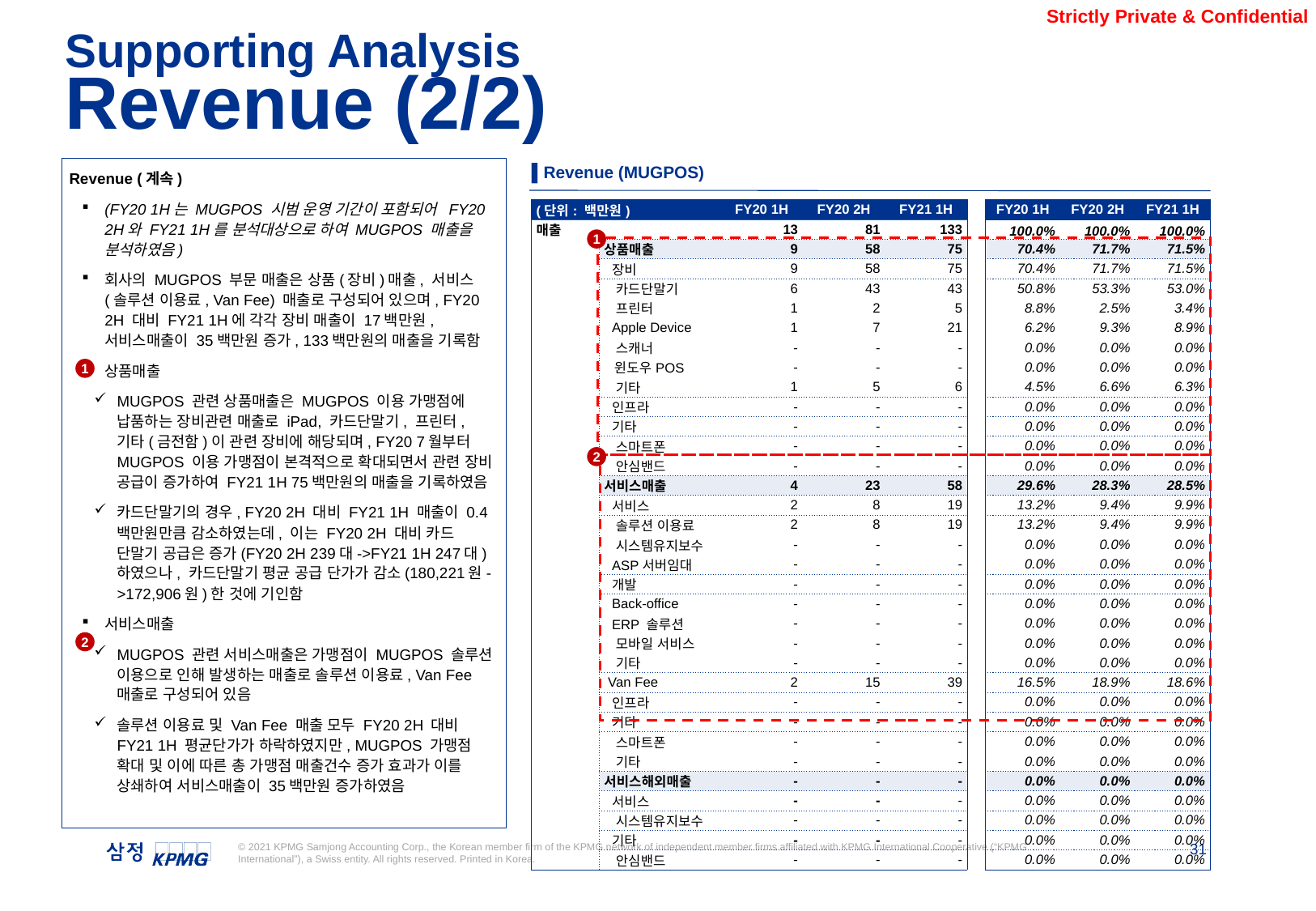

Supporting Analysis
Revenue (2/2)
▌Revenue (MUGPOS)

Revenue (계속)
(FY20 1H는 MUGPOS 시범 운영 기간이 포함되어  FY20 2H와 FY21 1H를 분석대상으로 하여 MUGPOS 매출을 분석하였음)
회사의 MUGPOS 부문 매출은 상품(장비)매출, 서비스(솔루션 이용료, Van Fee) 매출로 구성되어 있으며, FY20 2H 대비 FY21 1H에 각각 장비 매출이 17백만원, 서비스매출이 35백만원 증가, 133백만원의 매출을 기록함
상품매출
MUGPOS 관련 상품매출은 MUGPOS 이용 가맹점에 납품하는 장비관련 매출로 iPad, 카드단말기, 프린터, 기타(금전함)이 관련 장비에 해당되며, FY20 7월부터 MUGPOS 이용 가맹점이 본격적으로 확대되면서 관련 장비 공급이 증가하여 FY21 1H 75백만원의 매출을 기록하였음
카드단말기의 경우, FY20 2H 대비 FY21 1H 매출이 0.4백만원만큼 감소하였는데, 이는 FY20 2H 대비 카드 단말기 공급은 증가(FY20 2H 239대->FY21 1H 247대) 하였으나, 카드단말기 평균 공급 단가가 감소(180,221원->172,906원)한 것에 기인함
서비스매출
MUGPOS 관련 서비스매출은 가맹점이 MUGPOS 솔루션 이용으로 인해 발생하는 매출로 솔루션 이용료, Van Fee 매출로 구성되어 있음
솔루션 이용료 및 Van Fee 매출 모두 FY20 2H 대비 FY21 1H 평균단가가 하락하였지만, MUGPOS 가맹점 확대 및 이에 따른 총 가맹점 매출건수 증가 효과가 이를 상쇄하여 서비스매출이 35백만원 증가하였음

| (단위: 백만원) |  | FY20 1H | FY20 2H | FY21 1H |  | FY20 1H | FY20 2H | FY21 1H |
| --- | --- | --- | --- | --- | --- | --- | --- | --- |
| 매출 |  | 13 | 81 | 133 |  | 100.0% | 100.0% | 100.0% |
|  | 상품매출 | 9 | 58 | 75 |  | 70.4% | 71.7% | 71.5% |
|  | 장비 | 9 | 58 | 75 |  | 70.4% | 71.7% | 71.5% |
|  | 카드단말기 | 6 | 43 | 43 |  | 50.8% | 53.3% | 53.0% |
|  | 프린터 | 1 | 2 | 5 |  | 8.8% | 2.5% | 3.4% |
|  | Apple Device | 1 | 7 | 21 |  | 6.2% | 9.3% | 8.9% |
|  | 스캐너 | - | - | - |  | 0.0% | 0.0% | 0.0% |
|  | 윈도우POS | - | - | - |  | 0.0% | 0.0% | 0.0% |
|  | 기타 | 1 | 5 | 6 |  | 4.5% | 6.6% | 6.3% |
|  | 인프라 | - | - | - |  | 0.0% | 0.0% | 0.0% |
|  | 기타 | - | - | - |  | 0.0% | 0.0% | 0.0% |
|  | 스마트폰 | - | - | - |  | 0.0% | 0.0% | 0.0% |
|  | 안심밴드 | - | - | - |  | 0.0% | 0.0% | 0.0% |
|  | 서비스매출 | 4 | 23 | 58 |  | 29.6% | 28.3% | 28.5% |
|  | 서비스 | 2 | 8 | 19 |  | 13.2% | 9.4% | 9.9% |
|  | 솔루션 이용료 | 2 | 8 | 19 |  | 13.2% | 9.4% | 9.9% |
|  | 시스템유지보수 | - | - | - |  | 0.0% | 0.0% | 0.0% |
|  | ASP서버임대 | - | - | - |  | 0.0% | 0.0% | 0.0% |
|  | 개발 | - | - | - |  | 0.0% | 0.0% | 0.0% |
|  | Back-office | - | - | - |  | 0.0% | 0.0% | 0.0% |
|  | ERP 솔루션 | - | - | - |  | 0.0% | 0.0% | 0.0% |
|  | 모바일 서비스 | - | - | - |  | 0.0% | 0.0% | 0.0% |
|  | 기타 | - | - | - |  | 0.0% | 0.0% | 0.0% |
|  | Van Fee | 2 | 15 | 39 |  | 16.5% | 18.9% | 18.6% |
|  | 인프라 | - | - | - |  | 0.0% | 0.0% | 0.0% |
|  | 기타 | - | - | - |  | 0.0% | 0.0% | 0.0% |
|  | 스마트폰 | - | - | - |  | 0.0% | 0.0% | 0.0% |
|  | 기타 | - | - | - |  | 0.0% | 0.0% | 0.0% |
|  | 서비스해외매출 | - | - | - |  | 0.0% | 0.0% | 0.0% |
|  | 서비스 | - | - | - |  | 0.0% | 0.0% | 0.0% |
|  | 시스템유지보수 | - | - | - |  | 0.0% | 0.0% | 0.0% |
|  | 기타 | - | - | - |  | 0.0% | 0.0% | 0.0% |
|  | 안심밴드 | - | - | - |  | 0.0% | 0.0% | 0.0% |
1

1
2

2